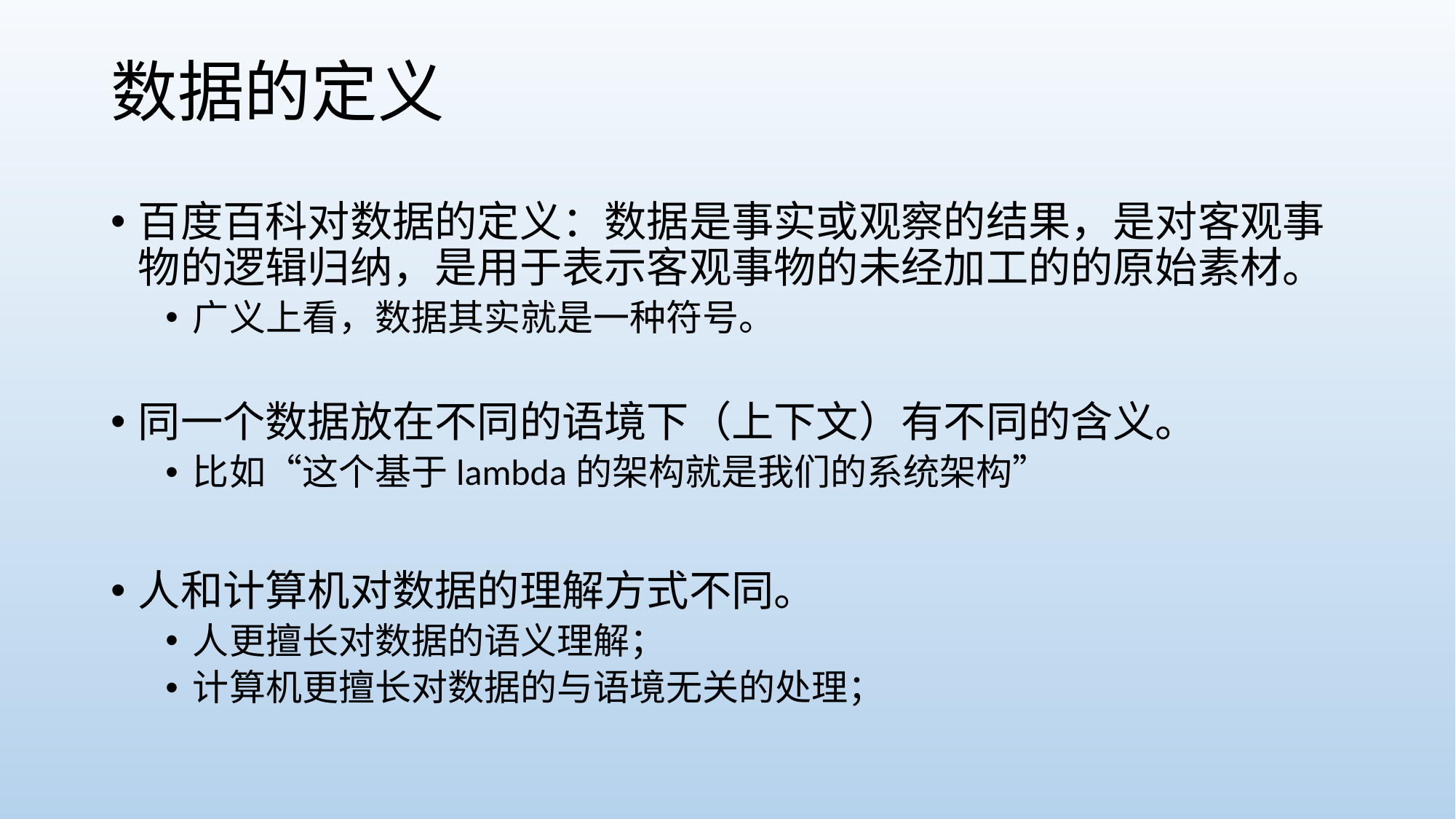

# 数据的定义
百度百科对数据的定义：数据是事实或观察的结果，是对客观事物的逻辑归纳，是用于表示客观事物的未经加工的的原始素材。
广义上看，数据其实就是一种符号。

同一个数据放在不同的语境下（上下文）有不同的含义。
比如“这个基于lambda的架构就是我们的系统架构”

人和计算机对数据的理解方式不同。
人更擅长对数据的语义理解；
计算机更擅长对数据的与语境无关的处理；